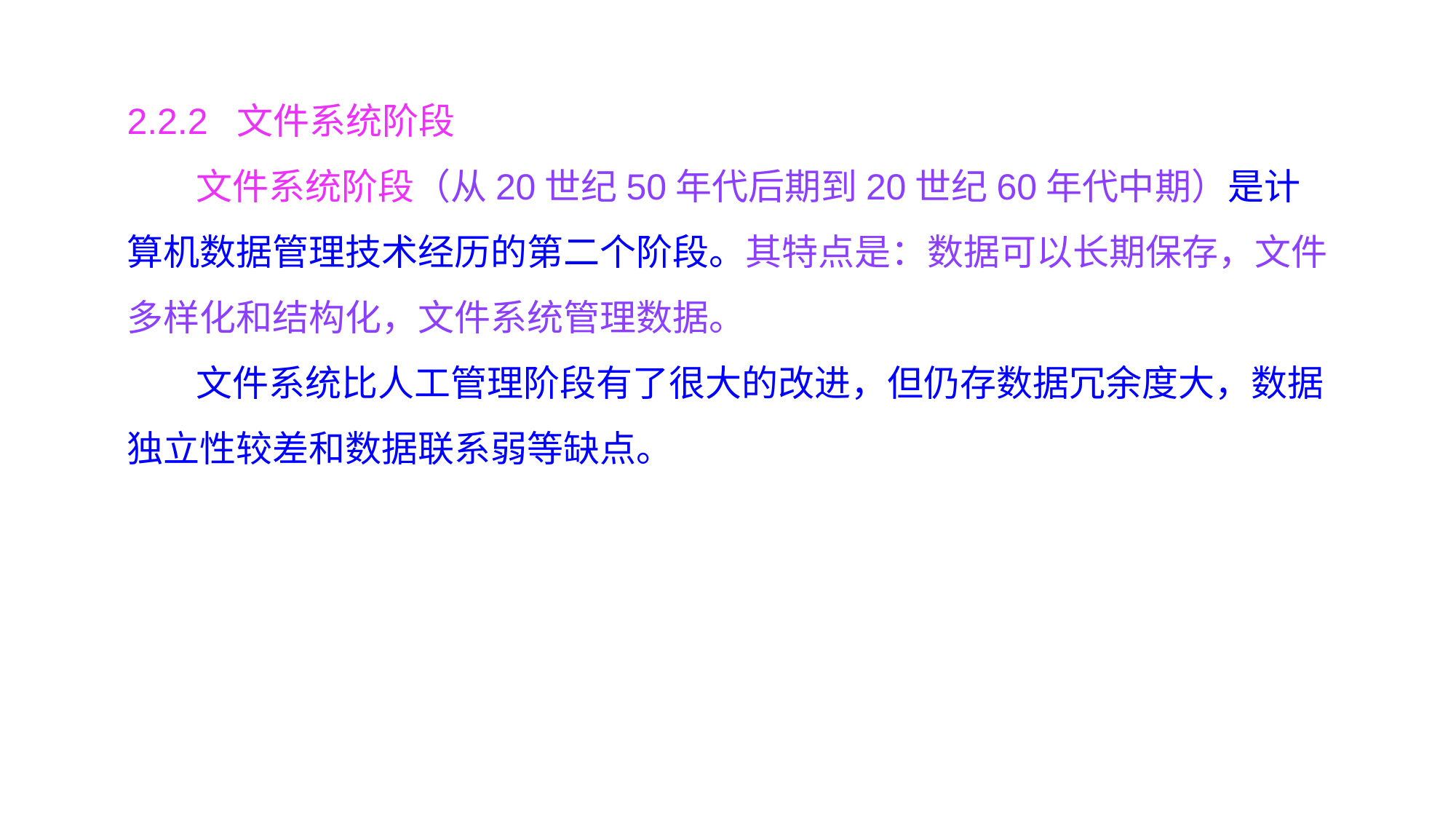

2.2.2  文件系统阶段
文件系统阶段（从20世纪50年代后期到20世纪60年代中期）是计算机数据管理技术经历的第二个阶段。其特点是：数据可以长期保存，文件多样化和结构化，文件系统管理数据。
文件系统比人工管理阶段有了很大的改进，但仍存数据冗余度大，数据独立性较差和数据联系弱等缺点。